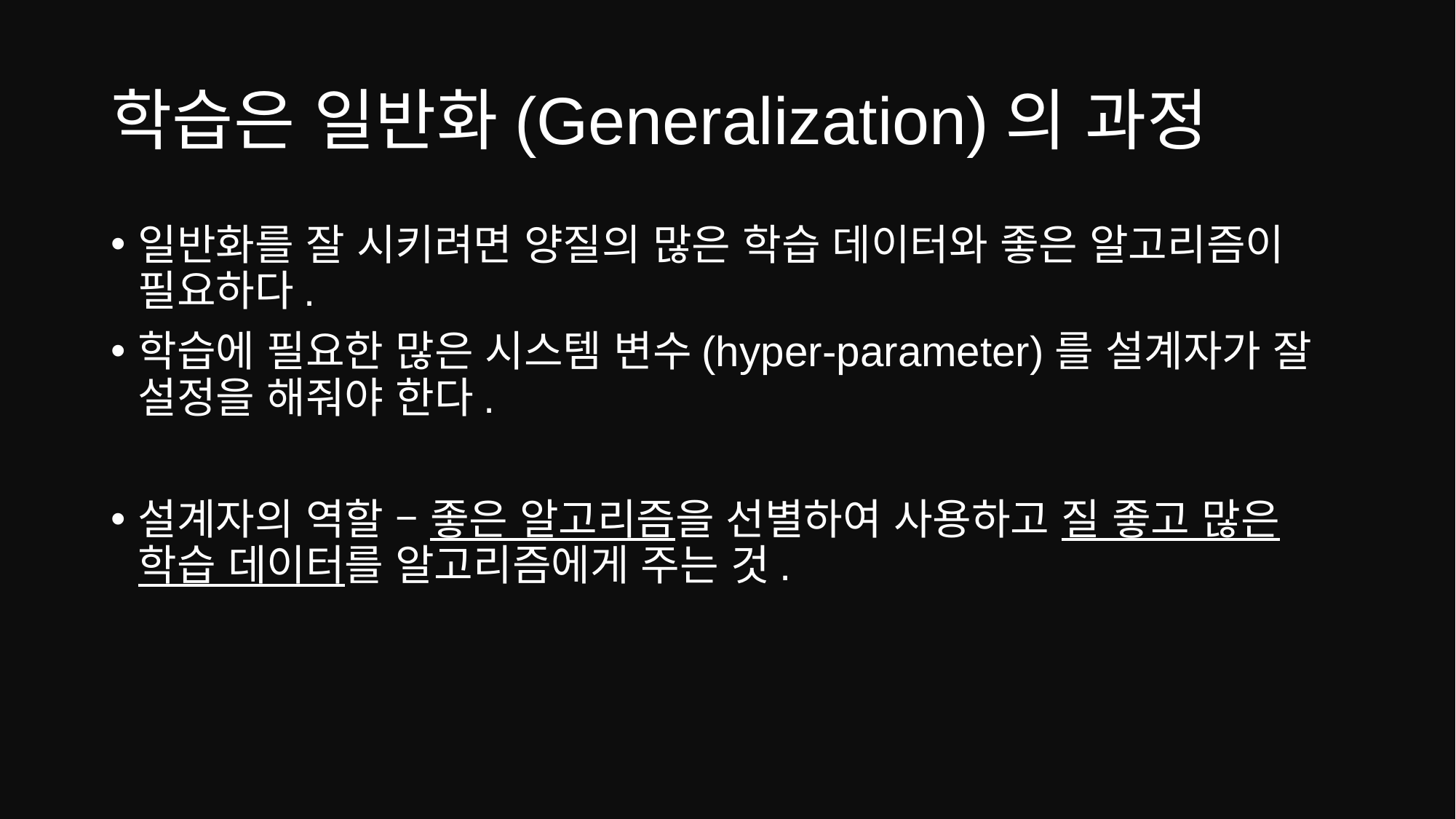

# 학습은 일반화(Generalization)의 과정
일반화를 잘 시키려면 양질의 많은 학습 데이터와 좋은 알고리즘이 필요하다.
학습에 필요한 많은 시스템 변수(hyper-parameter)를 설계자가 잘 설정을 해줘야 한다.

설계자의 역할 – 좋은 알고리즘을 선별하여 사용하고 질 좋고 많은 학습 데이터를 알고리즘에게 주는 것.